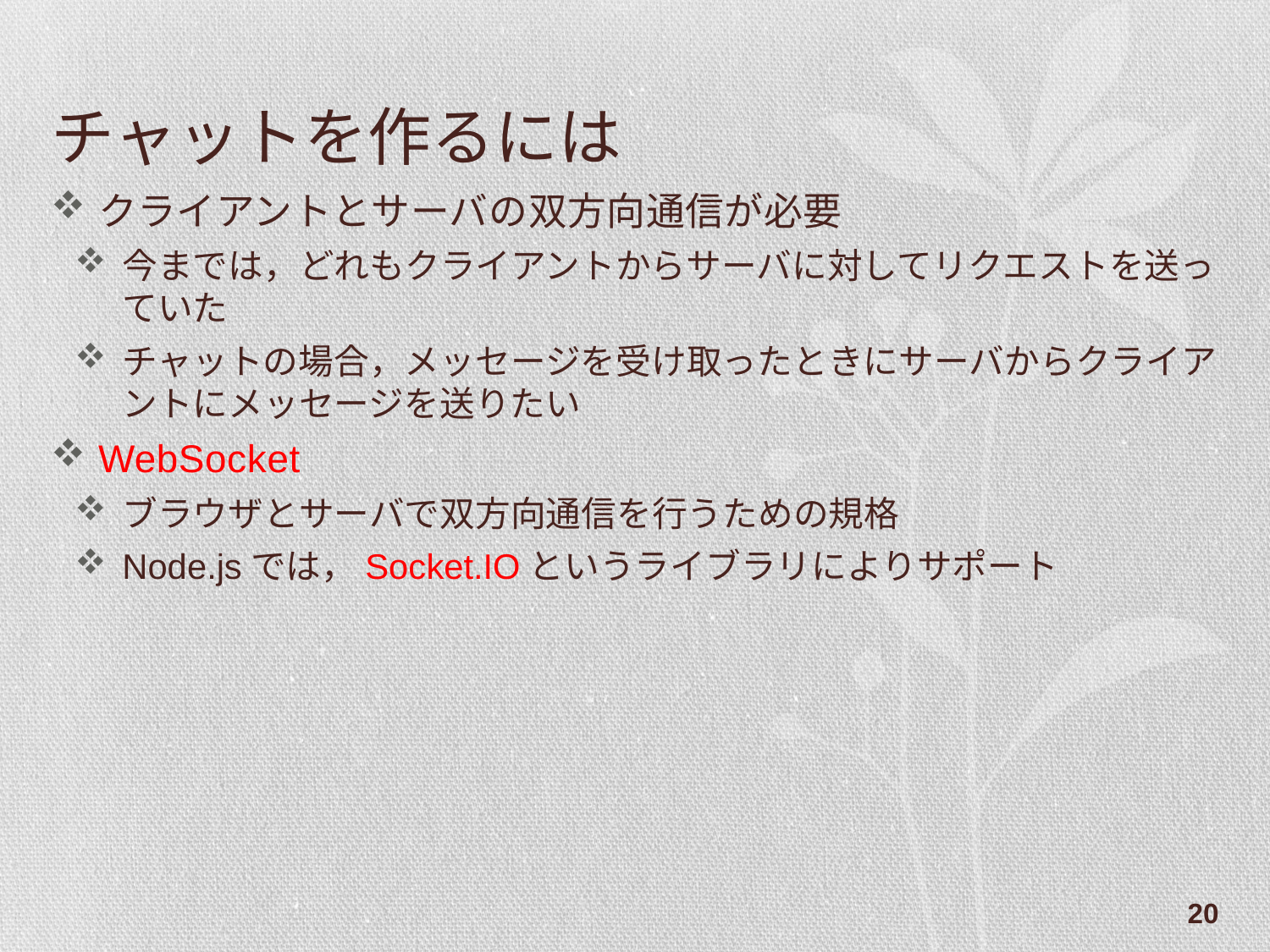

# チャットを作るには
クライアントとサーバの双方向通信が必要
今までは，どれもクライアントからサーバに対してリクエストを送っていた
チャットの場合，メッセージを受け取ったときにサーバからクライアントにメッセージを送りたい
WebSocket
ブラウザとサーバで双方向通信を行うための規格
Node.jsでは，Socket.IOというライブラリによりサポート
20